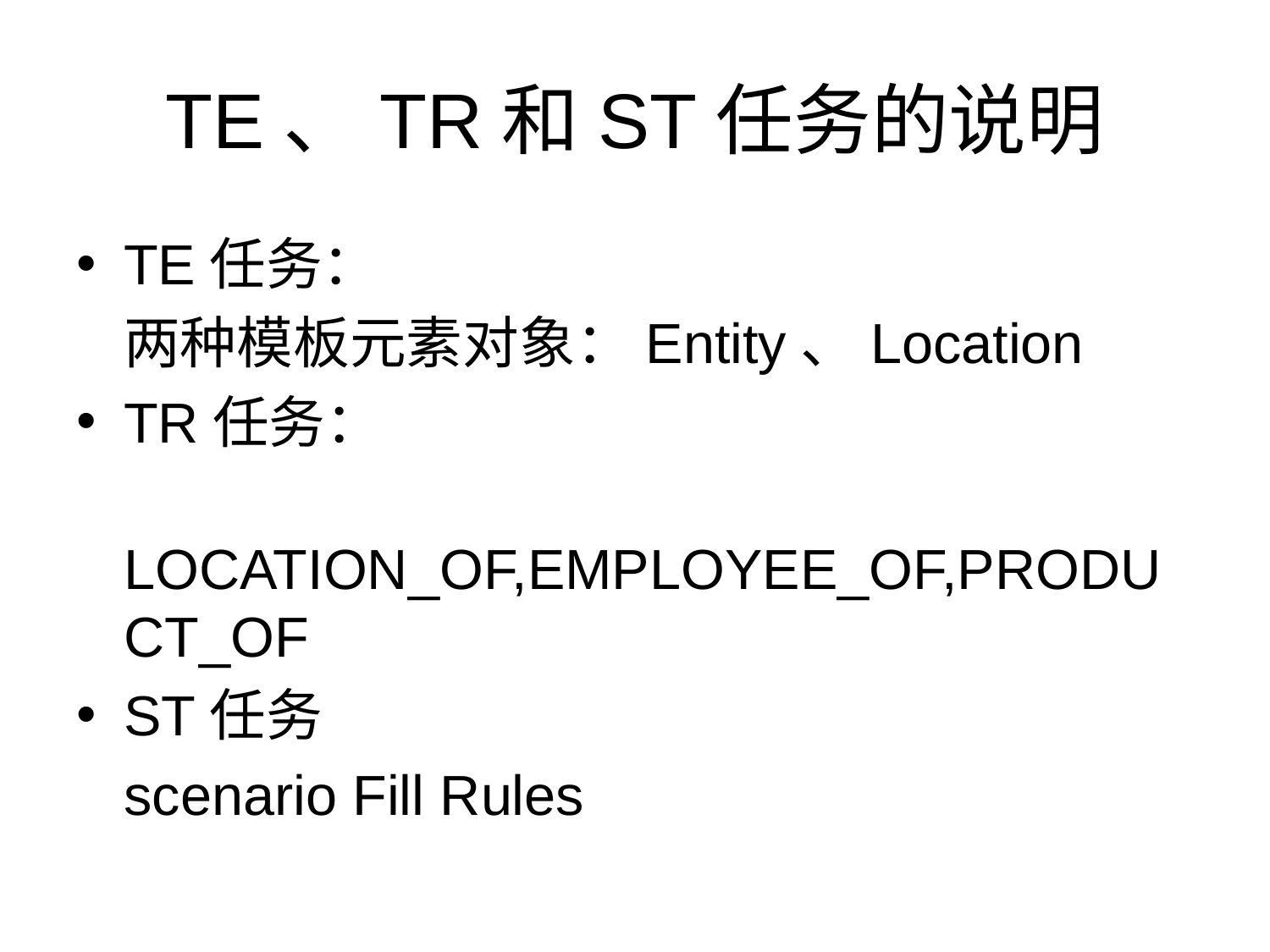

# TE、TR和ST任务的说明
TE任务：
	两种模板元素对象：Entity、Location
TR任务：
	LOCATION_OF,EMPLOYEE_OF,PRODUCT_OF
ST任务
	scenario Fill Rules